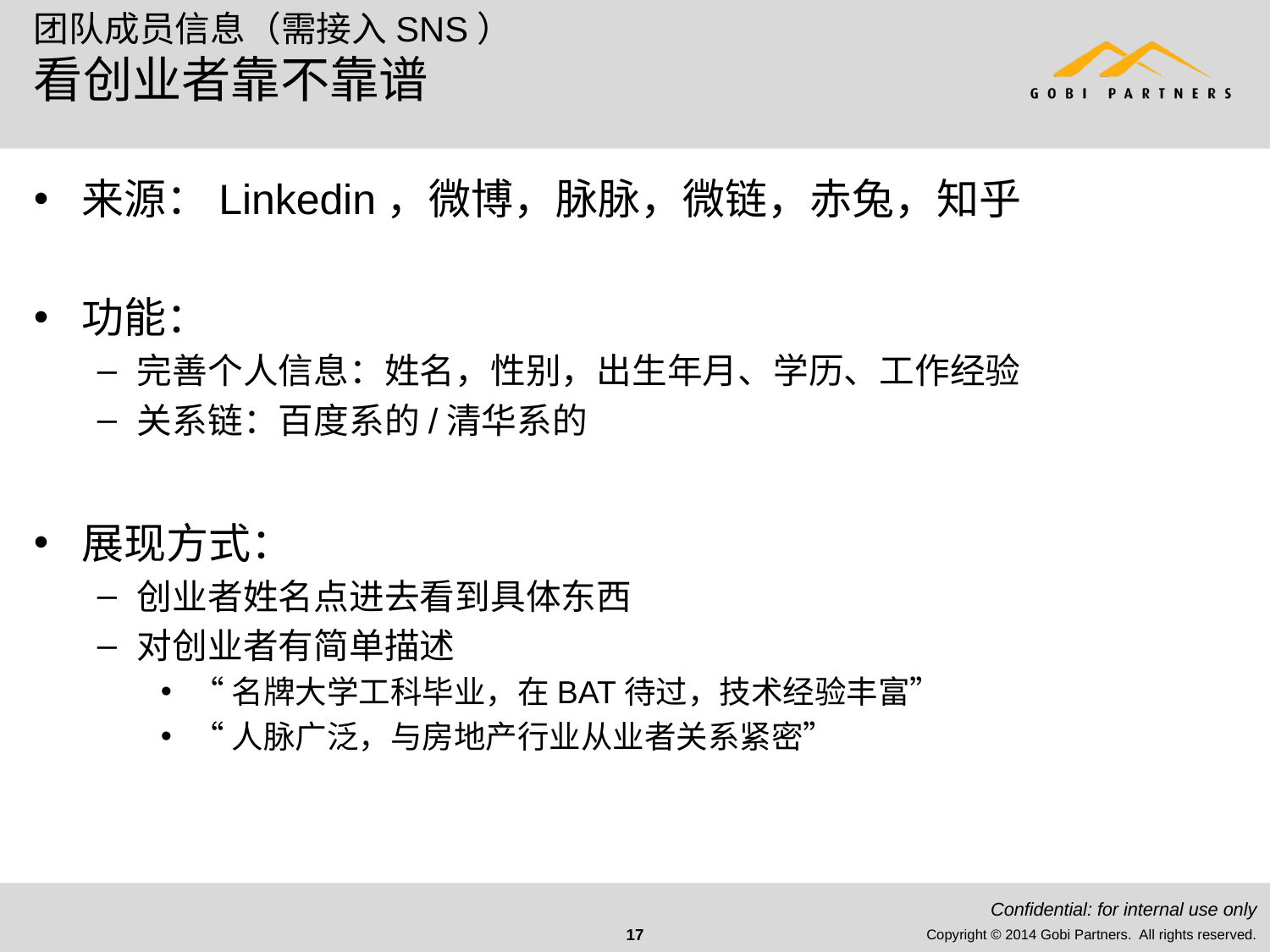

# 团队成员信息（需接入SNS） 看创业者靠不靠谱
来源：Linkedin，微博，脉脉，微链，赤兔，知乎

功能：
完善个人信息：姓名，性别，出生年月、学历、工作经验
关系链：百度系的/清华系的

展现方式：
创业者姓名点进去看到具体东西
对创业者有简单描述
“名牌大学工科毕业，在BAT待过，技术经验丰富”
“人脉广泛，与房地产行业从业者关系紧密”